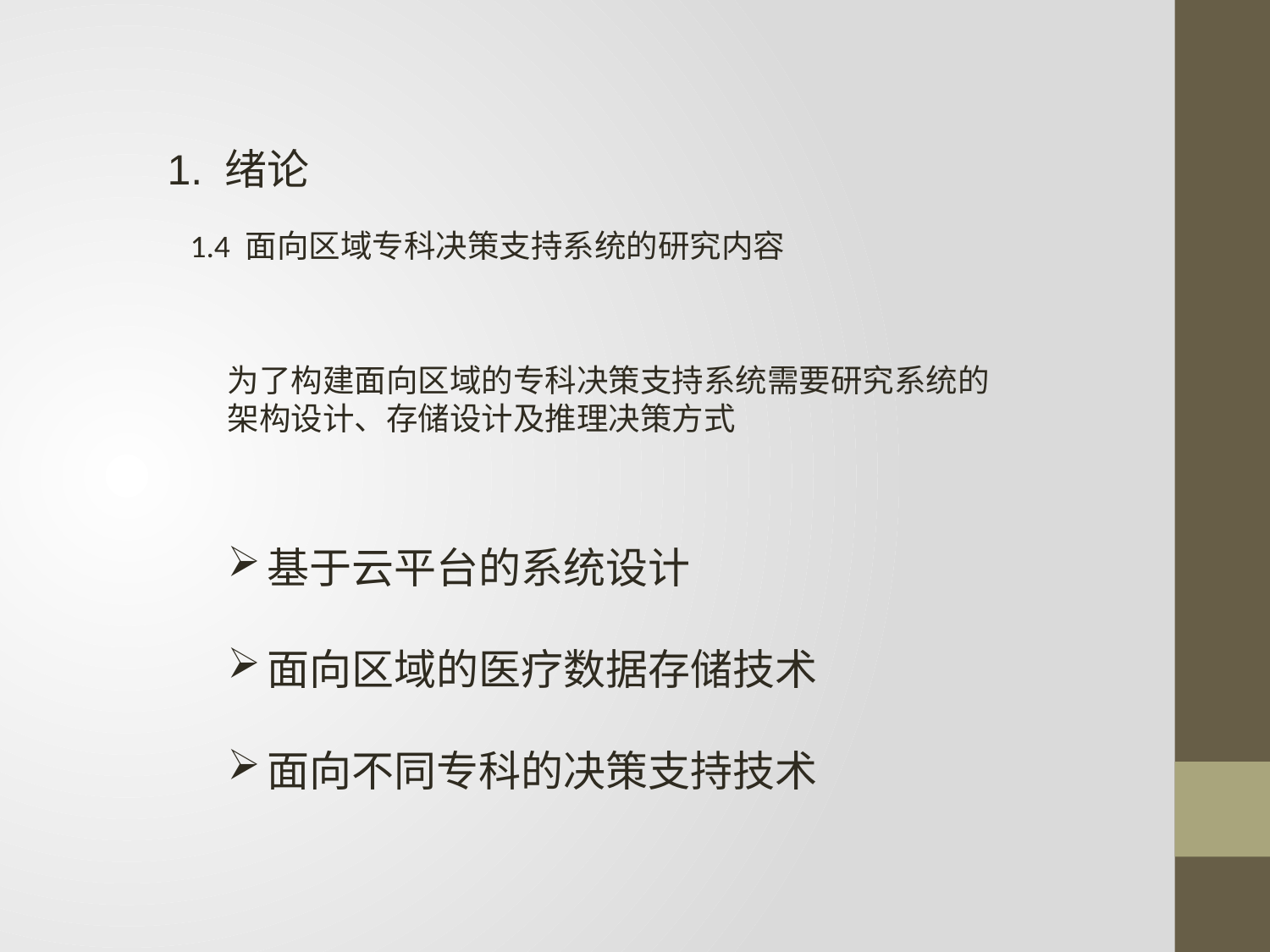

1. 绪论
1.4 面向区域专科决策支持系统的研究内容

为了构建面向区域的专科决策支持系统需要研究系统的架构设计、存储设计及推理决策方式

基于云平台的系统设计
面向区域的医疗数据存储技术
面向不同专科的决策支持技术